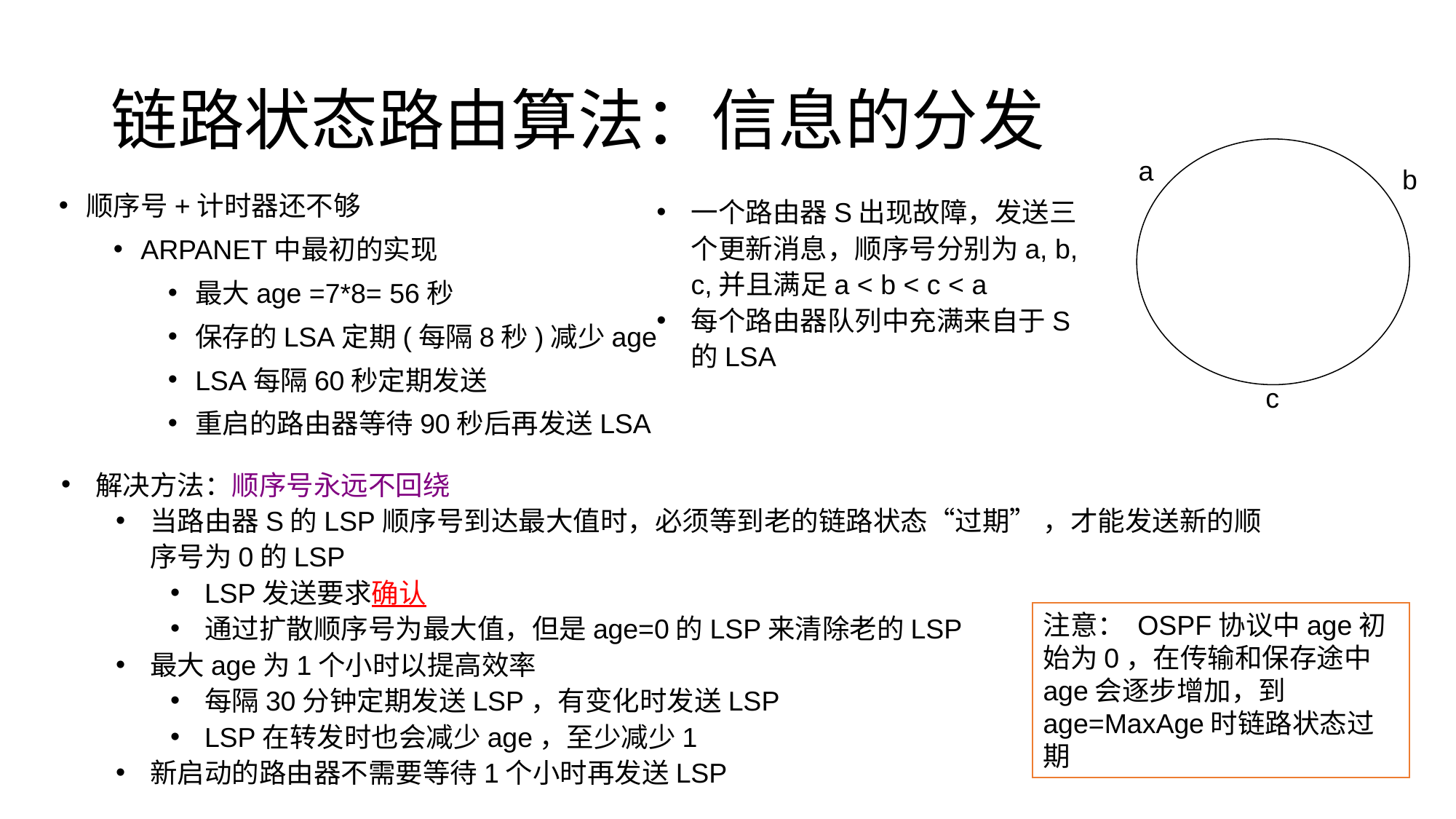

# 链路状态路由算法：信息的分发

a
b
c
顺序号+计时器还不够
ARPANET中最初的实现
最大age =7*8= 56秒
保存的LSA定期(每隔8秒)减少age
LSA每隔60秒定期发送
重启的路由器等待90秒后再发送LSA

一个路由器S出现故障，发送三个更新消息，顺序号分别为a, b, c,并且满足a < b < c < a
每个路由器队列中充满来自于S的LSA
解决方法：顺序号永远不回绕
当路由器S的LSP顺序号到达最大值时，必须等到老的链路状态“过期” ，才能发送新的顺序号为0的LSP
LSP发送要求确认
通过扩散顺序号为最大值，但是age=0的LSP来清除老的LSP
最大age为1个小时以提高效率
每隔30分钟定期发送LSP，有变化时发送LSP
LSP在转发时也会减少age，至少减少1
新启动的路由器不需要等待1个小时再发送LSP
注意： OSPF协议中age初始为0，在传输和保存途中age会逐步增加，到age=MaxAge时链路状态过期